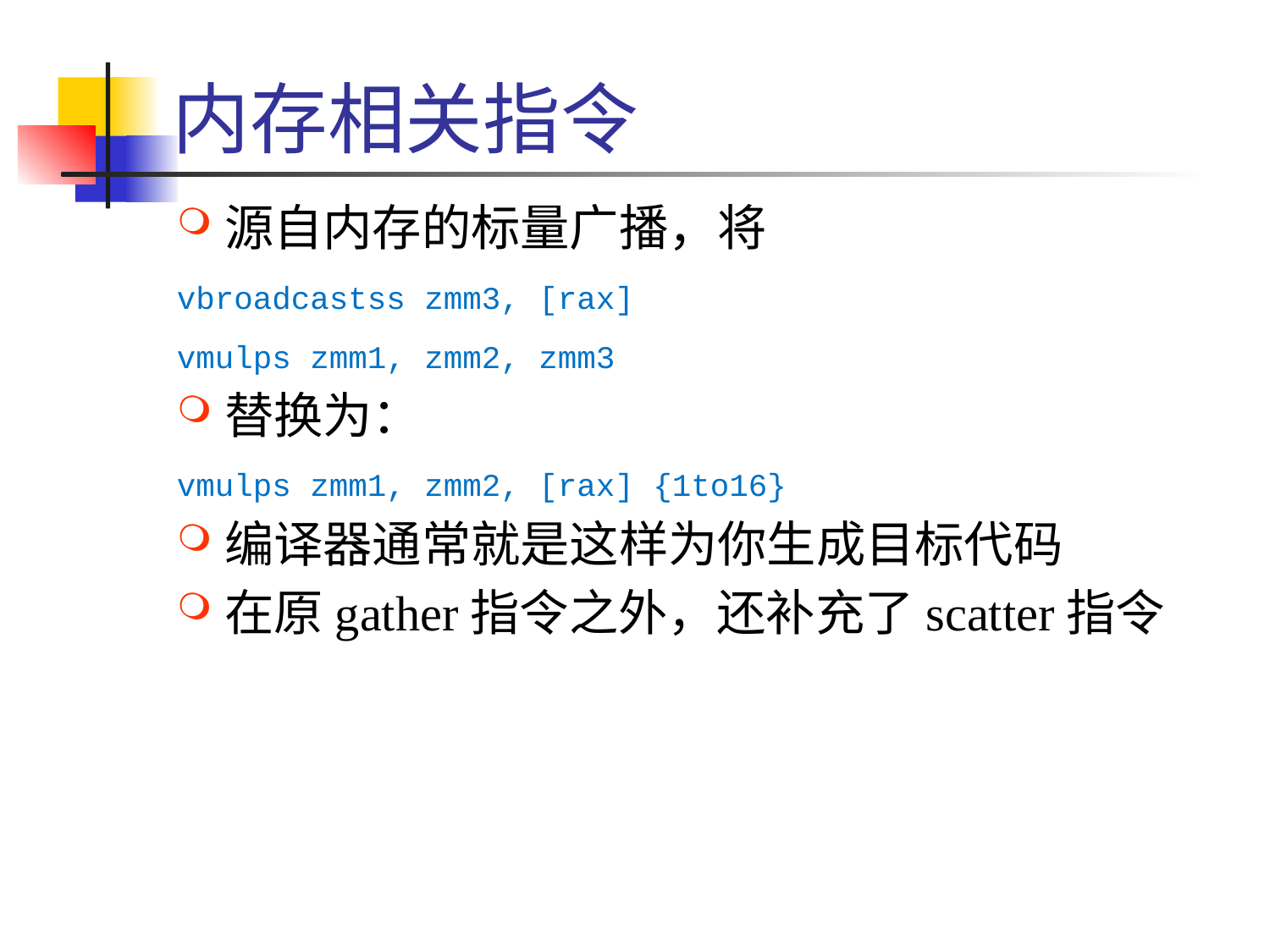

# 内存相关指令
源自内存的标量广播，将
vbroadcastss zmm3, [rax]
vmulps zmm1, zmm2, zmm3
替换为：
vmulps zmm1, zmm2, [rax] {1to16}
编译器通常就是这样为你生成目标代码
在原gather指令之外，还补充了scatter指令